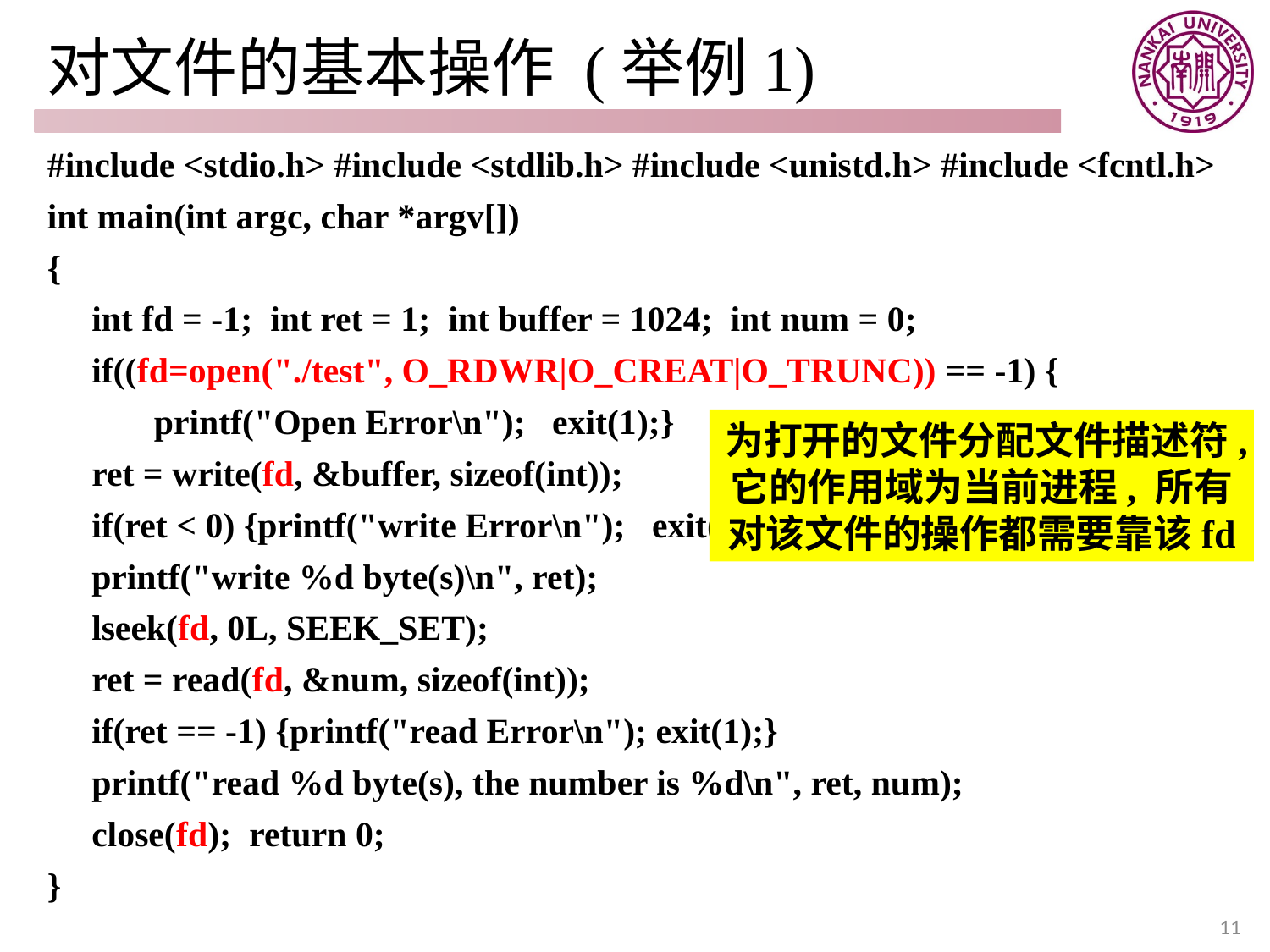

# 对文件的基本操作 (举例1)
#include <stdio.h> #include <stdlib.h> #include <unistd.h> #include <fcntl.h>
int main(int argc, char *argv[])
{
     int fd = -1;  int ret = 1;  int buffer = 1024;  int num = 0;
     if((fd=open("./test", O_RDWR|O_CREAT|O_TRUNC)) == -1) {
            printf("Open Error\n");   exit(1);}
     ret = write(fd, &buffer, sizeof(int));
     if(ret < 0) {printf("write Error\n");   exit(1);}
     printf("write %d byte(s)\n", ret);
     lseek(fd, 0L, SEEK_SET);
     ret = read(fd, &num, sizeof(int));
     if(ret == -1) {printf("read Error\n"); exit(1);}
     printf("read %d byte(s), the number is %d\n", ret, num);
     close(fd);  return 0;
}
为打开的文件分配文件描述符,它的作用域为当前进程, 所有对该文件的操作都需要靠该fd
11